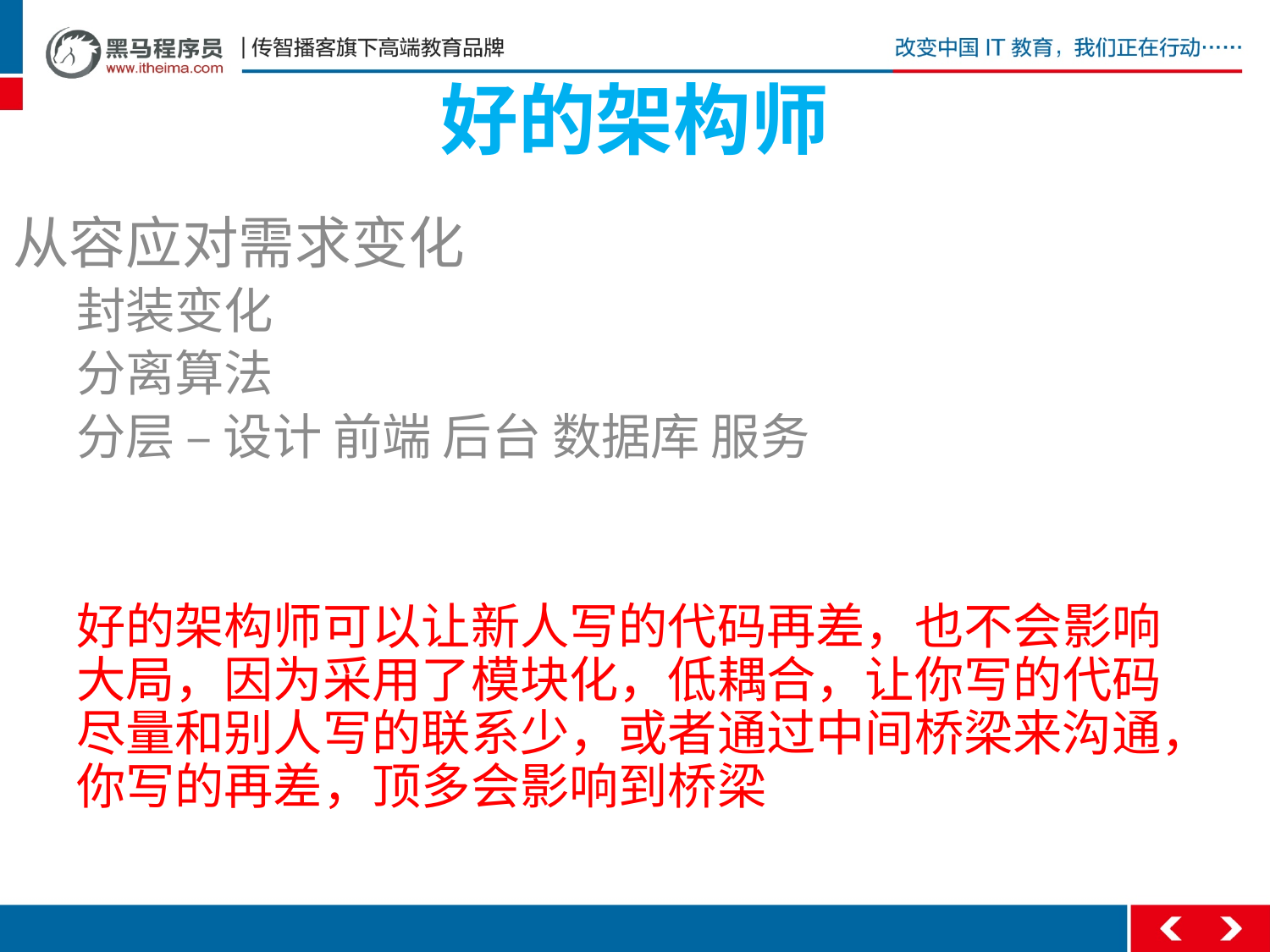

# 好的架构师
从容应对需求变化
封装变化
分离算法
分层 – 设计 前端 后台 数据库 服务

好的架构师可以让新人写的代码再差，也不会影响大局，因为采用了模块化，低耦合，让你写的代码尽量和别人写的联系少，或者通过中间桥梁来沟通，你写的再差，顶多会影响到桥梁